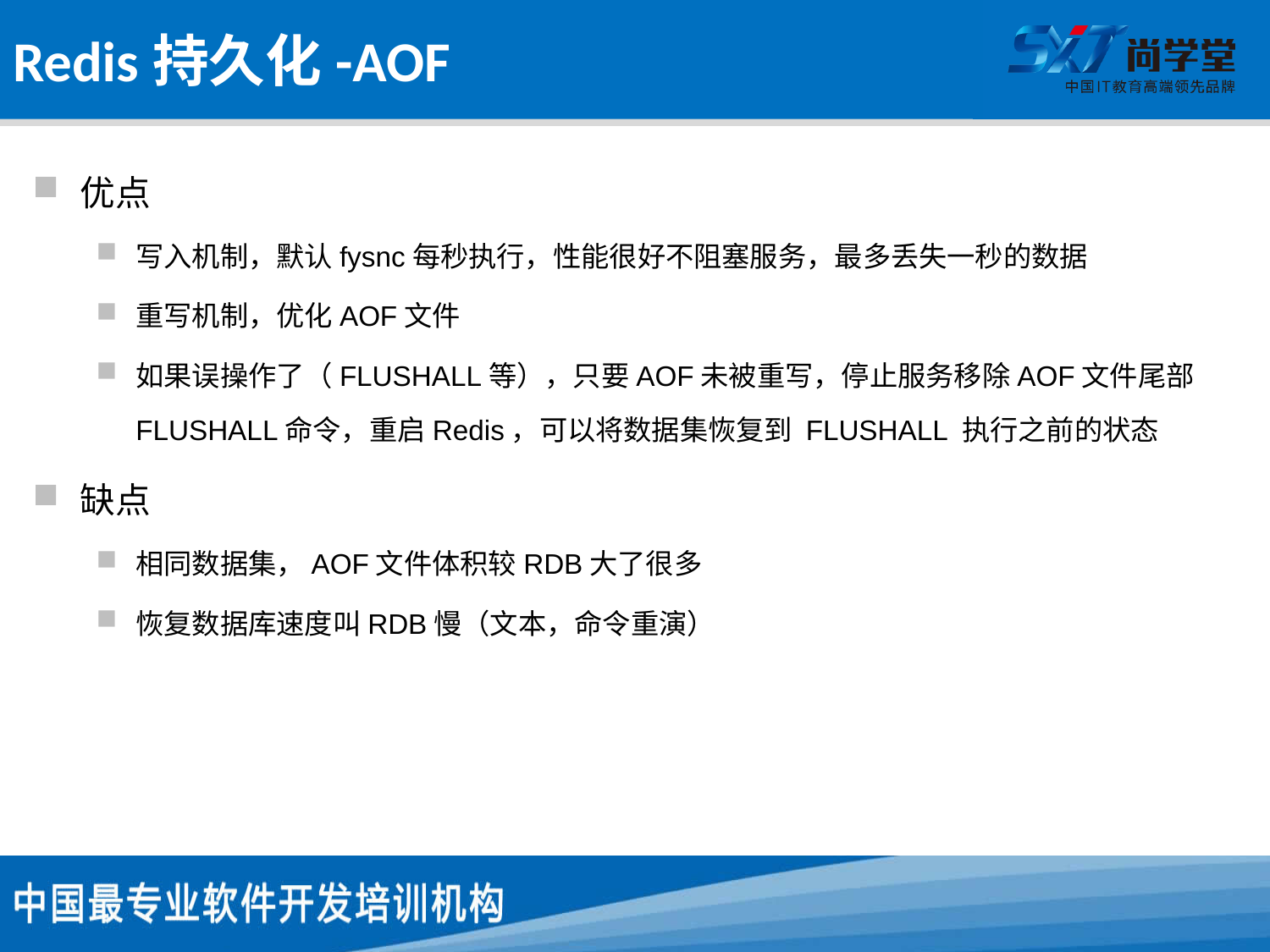

# Redis持久化-AOF
优点
写入机制，默认fysnc每秒执行，性能很好不阻塞服务，最多丢失一秒的数据
重写机制，优化AOF文件
如果误操作了（FLUSHALL等），只要AOF未被重写，停止服务移除AOF文件尾部FLUSHALL命令，重启Redis，可以将数据集恢复到 FLUSHALL 执行之前的状态
缺点
相同数据集，AOF文件体积较RDB大了很多
恢复数据库速度叫RDB慢（文本，命令重演）